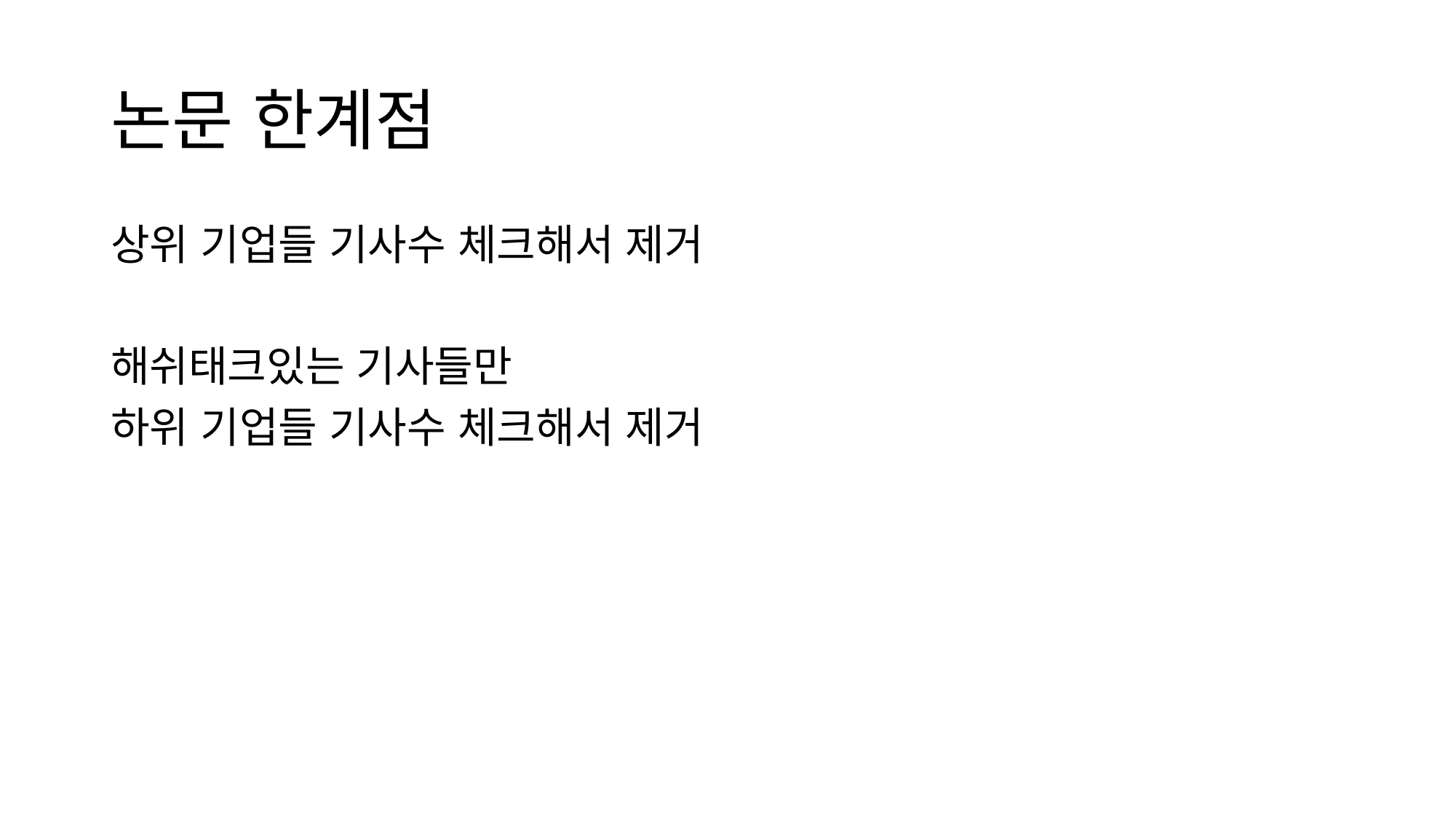

# 논문 한계점
상위 기업들 기사수 체크해서 제거

해쉬태크있는 기사들만
하위 기업들 기사수 체크해서 제거